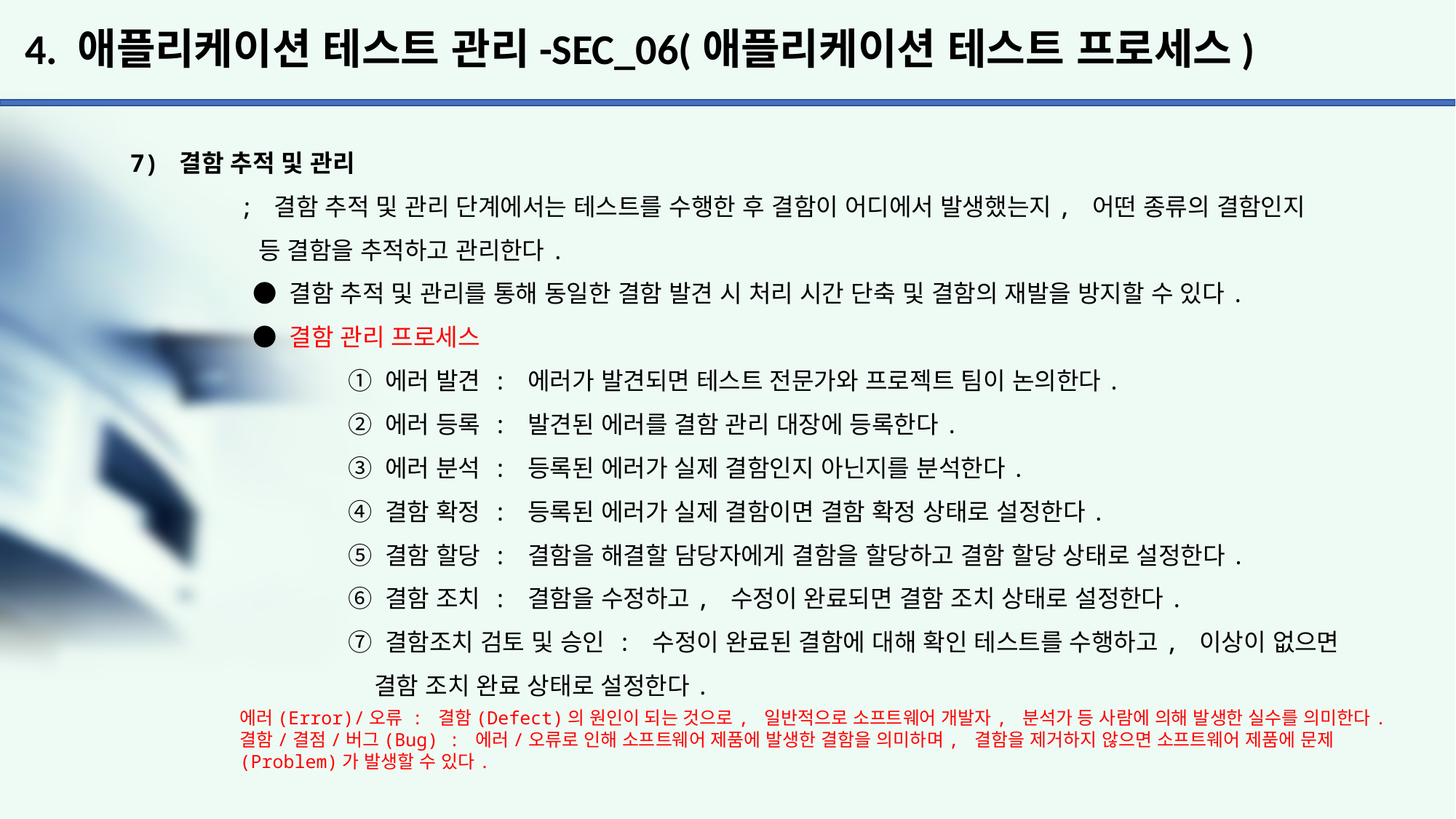

# 4. 애플리케이션 테스트 관리-SEC_06(애플리케이션 테스트 프로세스)
7) 결함 추적 및 관리
	; 결함 추적 및 관리 단계에서는 테스트를 수행한 후 결함이 어디에서 발생했는지, 어떤 종류의 결함인지
	  등 결함을 추적하고 관리한다.
 	  ● 결함 추적 및 관리를 통해 동일한 결함 발견 시 처리 시간 단축 및 결함의 재발을 방지할 수 있다.
	  ● 결함 관리 프로세스
		① 에러 발견 : 에러가 발견되면 테스트 전문가와 프로젝트 팀이 논의한다.
		② 에러 등록 : 발견된 에러를 결함 관리 대장에 등록한다.
		③ 에러 분석 : 등록된 에러가 실제 결함인지 아닌지를 분석한다.
		④ 결함 확정 : 등록된 에러가 실제 결함이면 결함 확정 상태로 설정한다.
		⑤ 결함 할당 : 결함을 해결할 담당자에게 결함을 할당하고 결함 할당 상태로 설정한다.
		⑥ 결함 조치 : 결함을 수정하고, 수정이 완료되면 결함 조치 상태로 설정한다.
		⑦ 결함조치 검토 및 승인 : 수정이 완료된 결함에 대해 확인 테스트를 수행하고, 이상이 없으면
		   결함 조치 완료 상태로 설정한다.
에러(Error)/오류 : 결함(Defect)의 원인이 되는 것으로, 일반적으로 소프트웨어 개발자, 분석가 등 사람에 의해 발생한 실수를 의미한다.
결함/결점/버그(Bug) : 에러/오류로 인해 소프트웨어 제품에 발생한 결함을 의미하며, 결함을 제거하지 않으면 소프트웨어 제품에 문제 (Problem)가 발생할 수 있다.